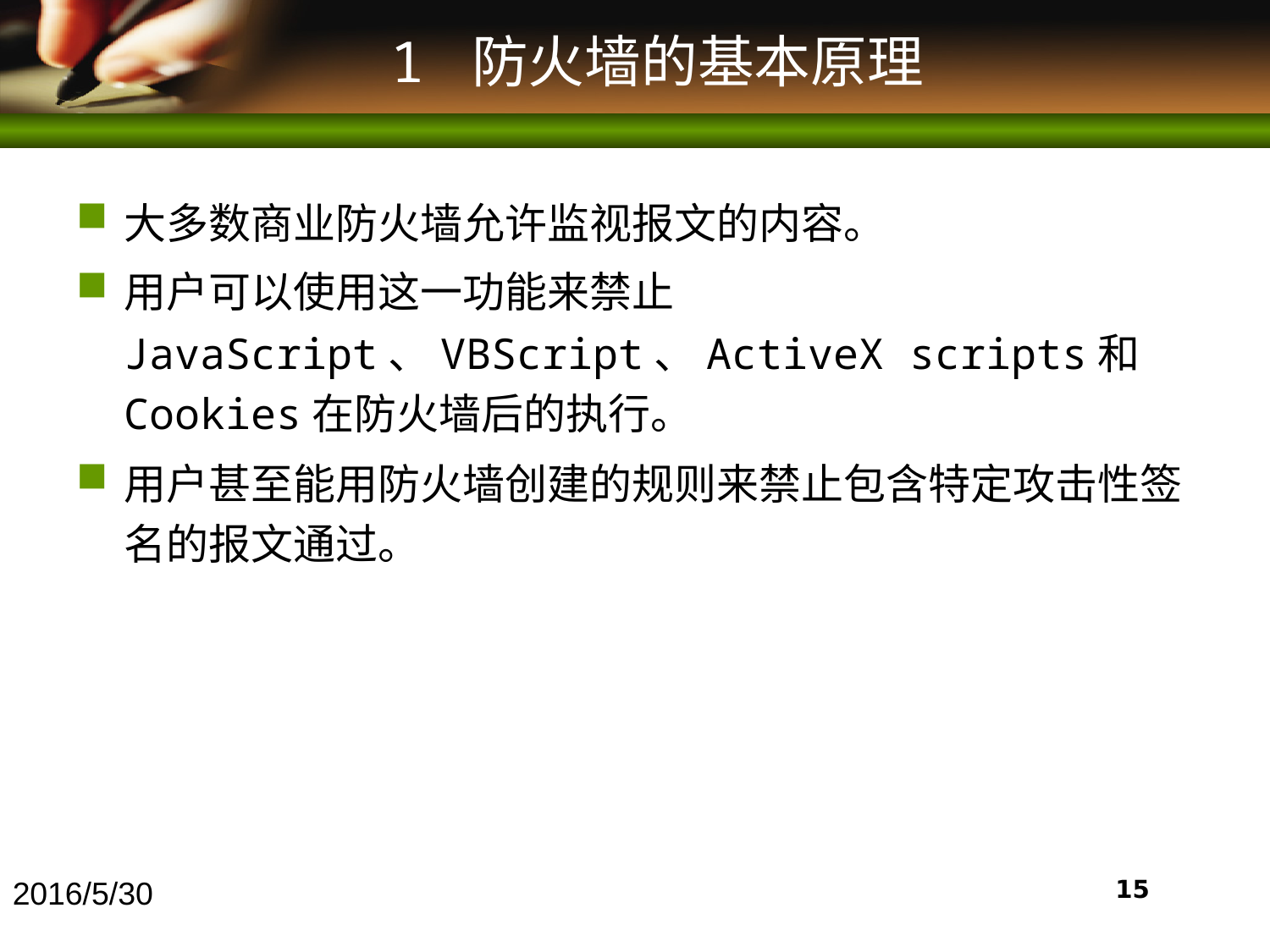

# 1 防火墙的基本原理
大多数商业防火墙允许监视报文的内容。
用户可以使用这一功能来禁止JavaScript、VBScript、ActiveX scripts和Cookies在防火墙后的执行。
用户甚至能用防火墙创建的规则来禁止包含特定攻击性签名的报文通过。
2016/5/30

15